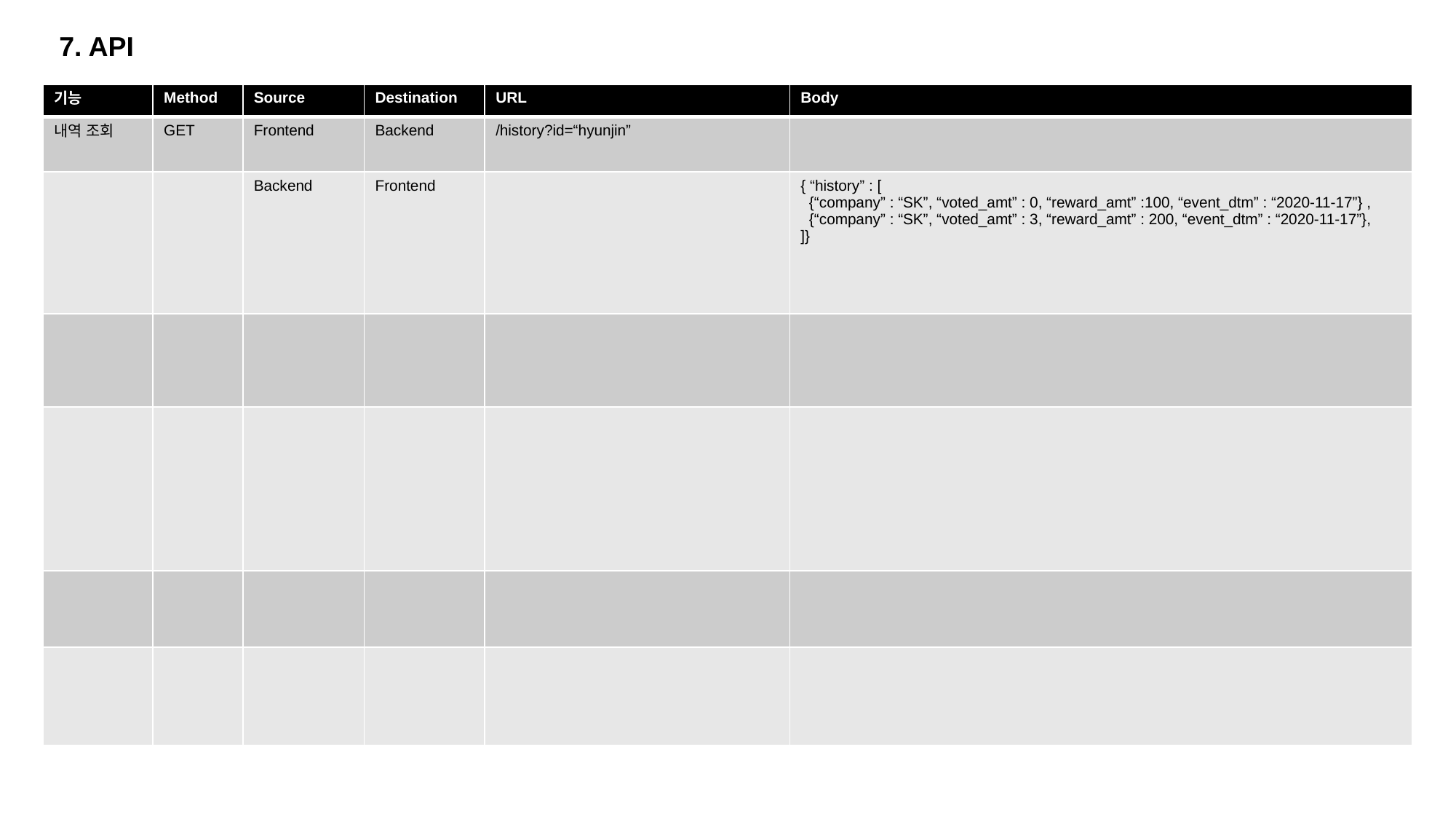

7. API
| 기능 | Method | Source | Destination | URL | Body |
| --- | --- | --- | --- | --- | --- |
| 내역 조회 | GET | Frontend | Backend | /history?id=“hyunjin” |  |
|  |  | Backend | Frontend |  | { “history” : [ {“company” : “SK”, “voted\_amt” : 0, “reward\_amt” :100, “event\_dtm” : “2020-11-17”} , {“company” : “SK”, “voted\_amt” : 3, “reward\_amt” : 200, “event\_dtm” : “2020-11-17”}, ]} |
|  |  |  |  |  |  |
|  |  |  |  |  |  |
|  |  |  |  |  |  |
|  |  |  |  |  |  |